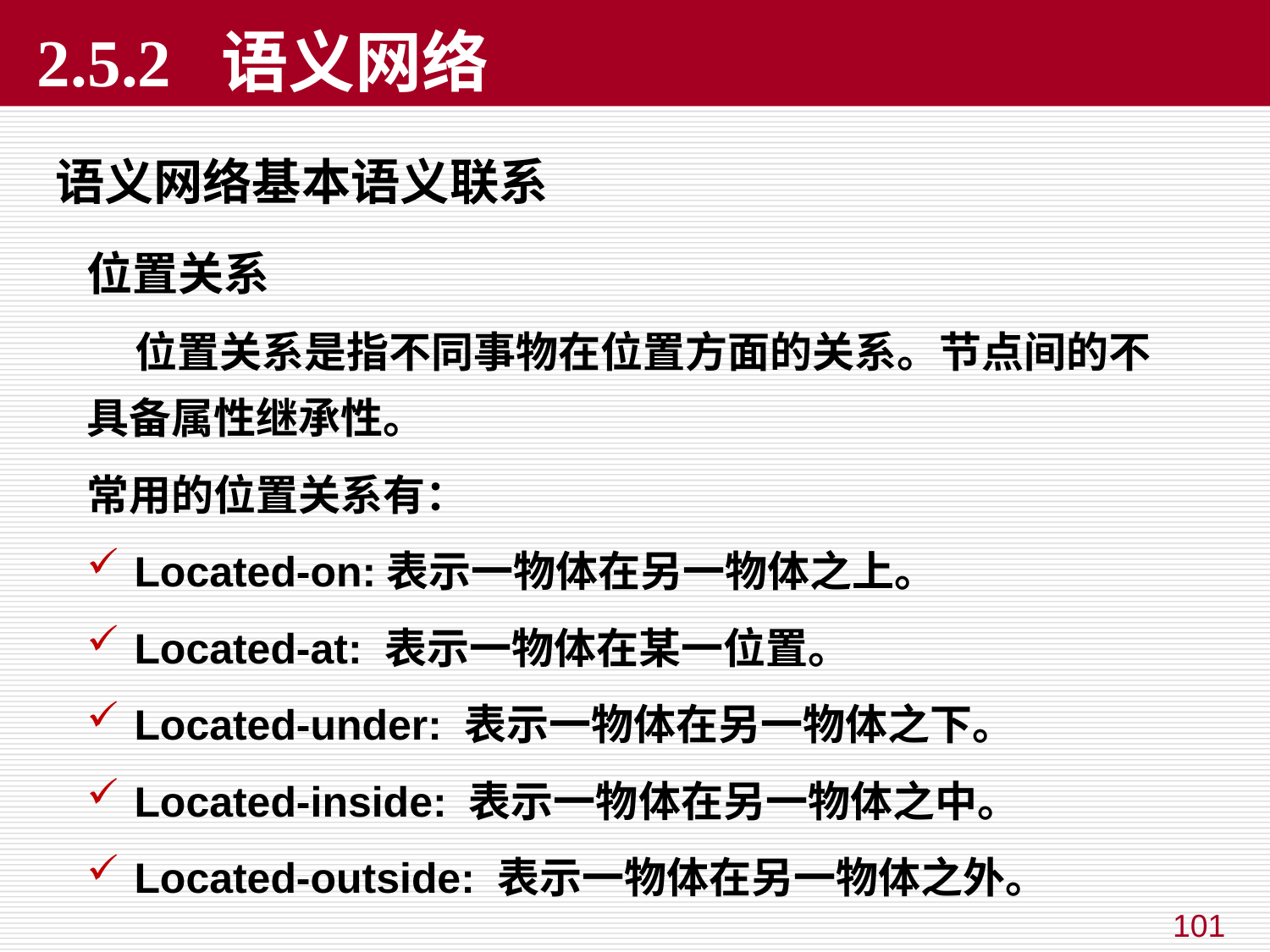

# 2.5.2  语义网络
语义网络基本语义联系
位置关系
    位置关系是指不同事物在位置方面的关系。节点间的不具备属性继承性。
常用的位置关系有：
Located-on:表示一物体在另一物体之上。
Located-at: 表示一物体在某一位置。
Located-under: 表示一物体在另一物体之下。
Located-inside: 表示一物体在另一物体之中。
Located-outside: 表示一物体在另一物体之外。
101